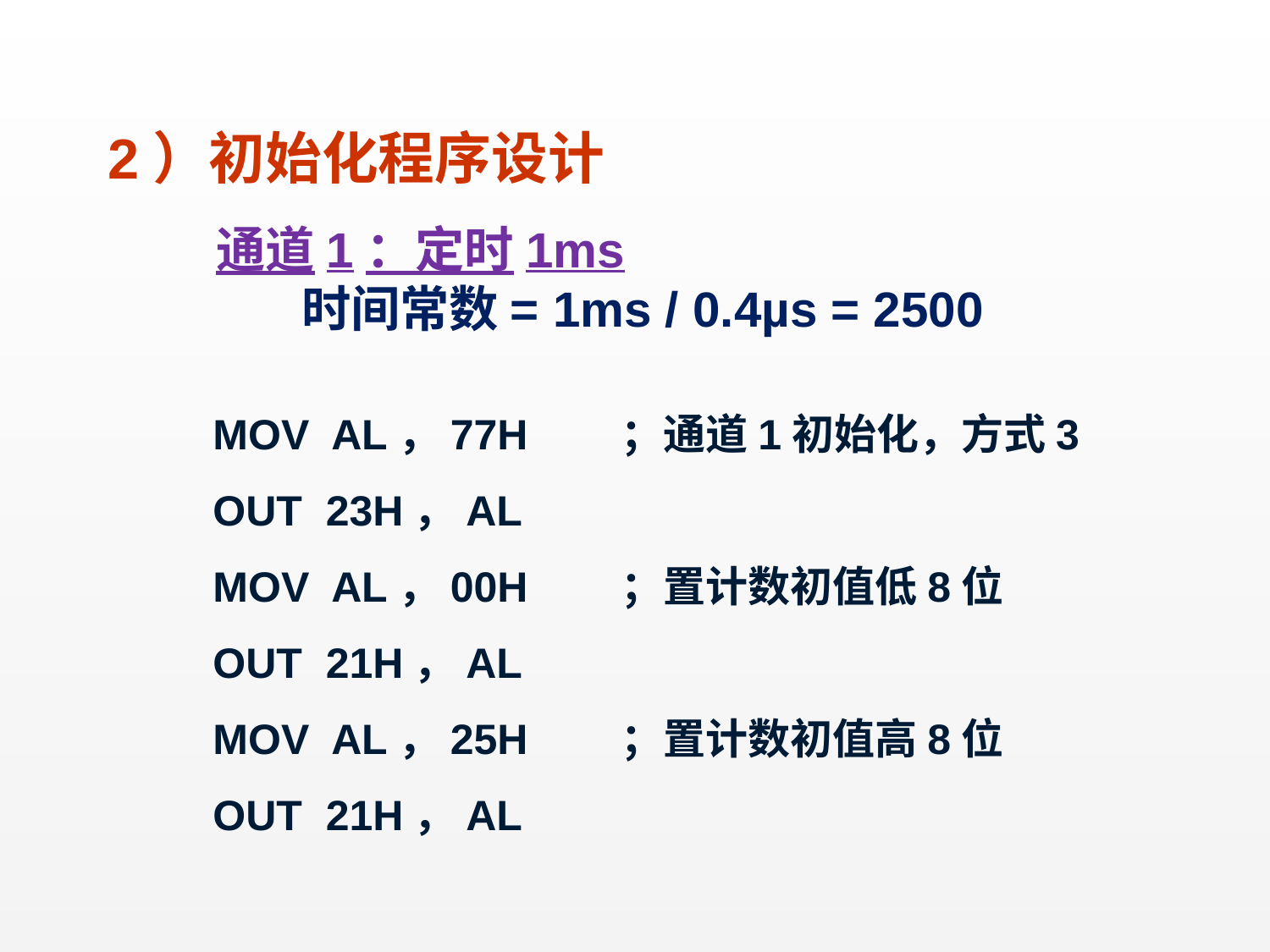

2）初始化程序设计
   通道1：定时1ms
          时间常数= 1ms / 0.4µs = 2500

   MOV  AL，77H       ；通道1初始化，方式3
   OUT  23H，AL
   MOV  AL，00H       ；置计数初值低8位
   OUT  21H，AL
   MOV  AL，25H       ；置计数初值高8位
   OUT  21H，AL